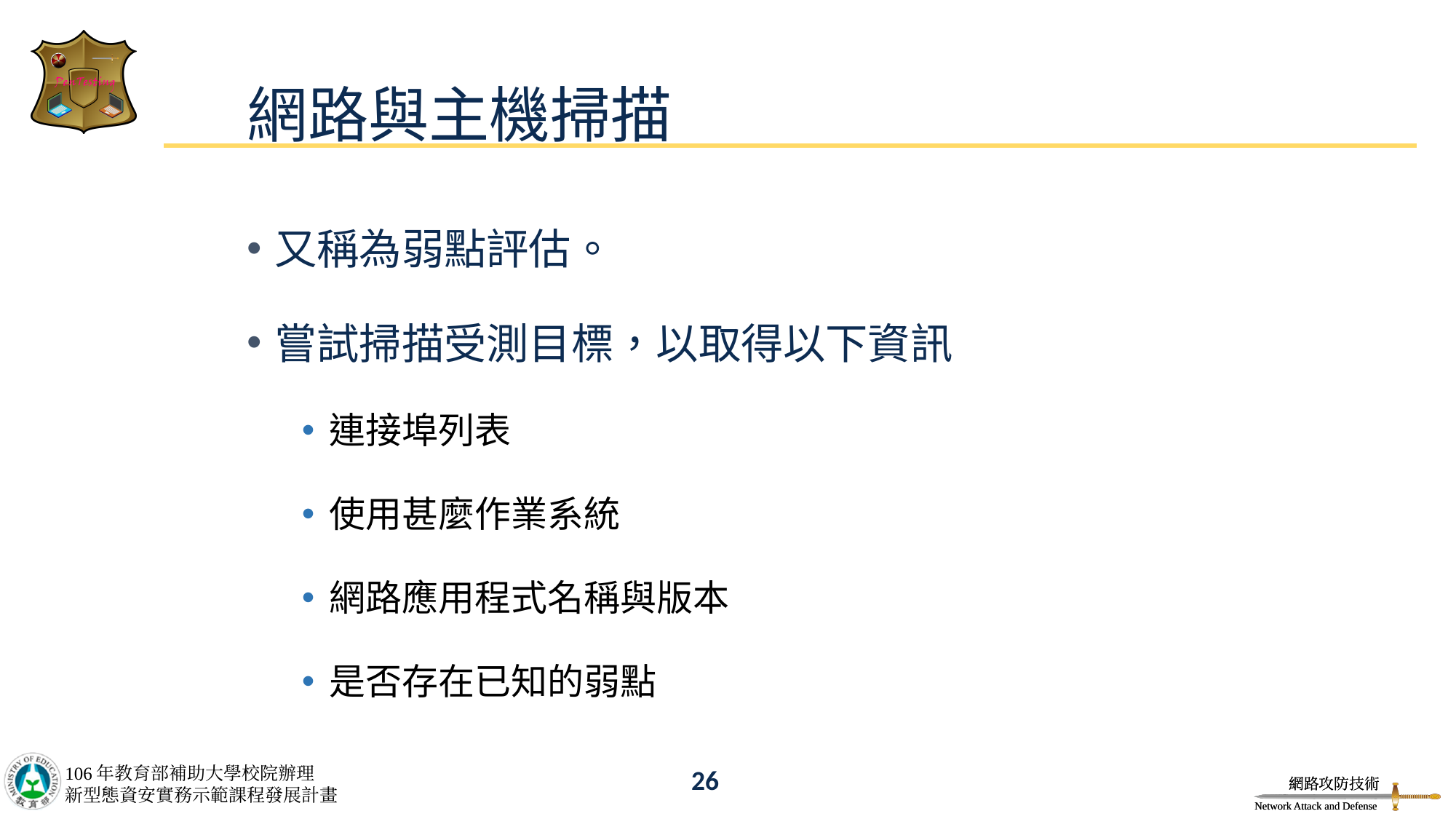

# 網路與主機掃描
又稱為弱點評估。
嘗試掃描受測目標，以取得以下資訊
連接埠列表
使用甚麼作業系統
網路應用程式名稱與版本
是否存在已知的弱點